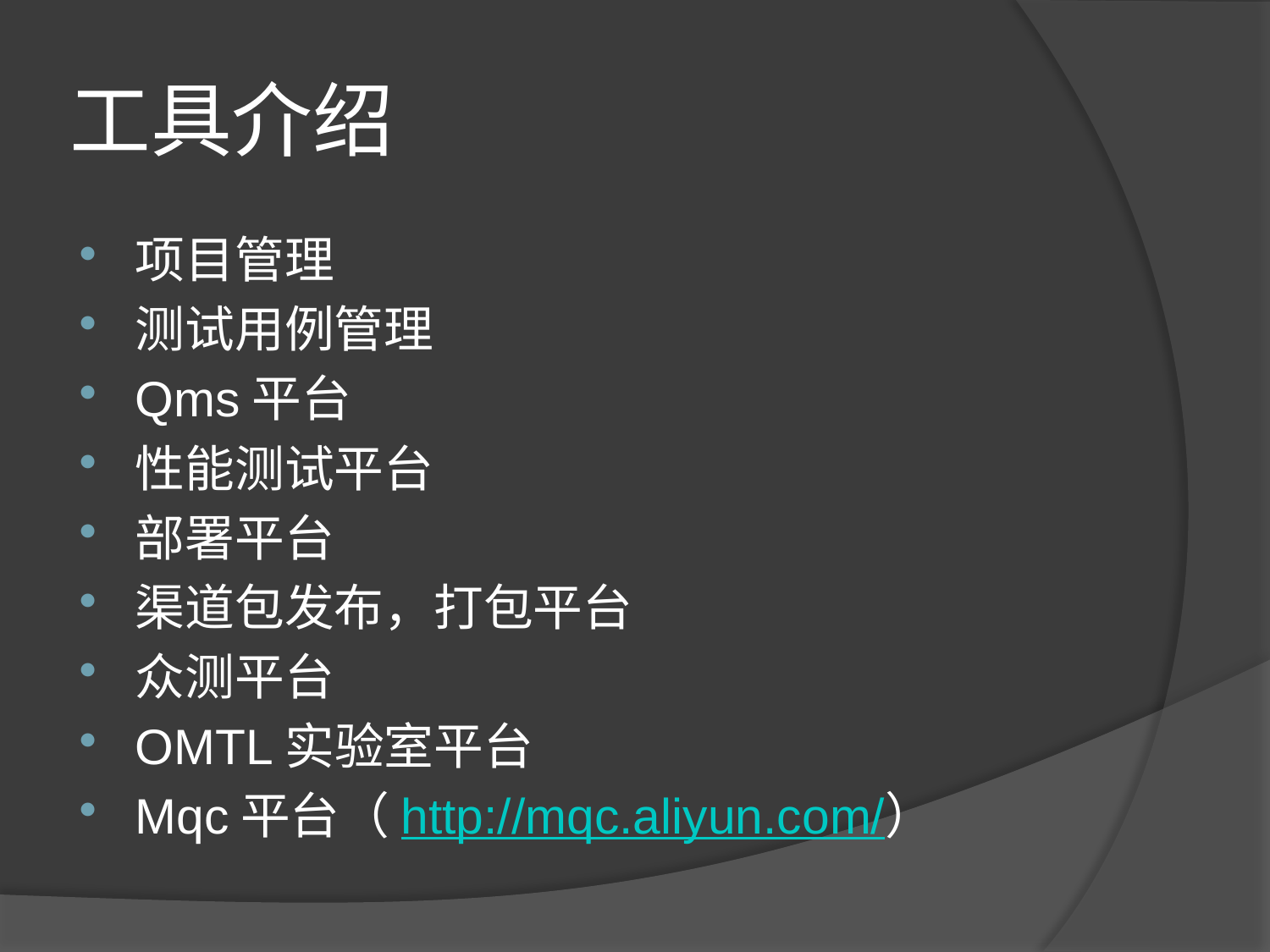

# 工具介绍
项目管理
测试用例管理
Qms平台
性能测试平台
部署平台
渠道包发布，打包平台
众测平台
OMTL实验室平台
Mqc平台（http://mqc.aliyun.com/）